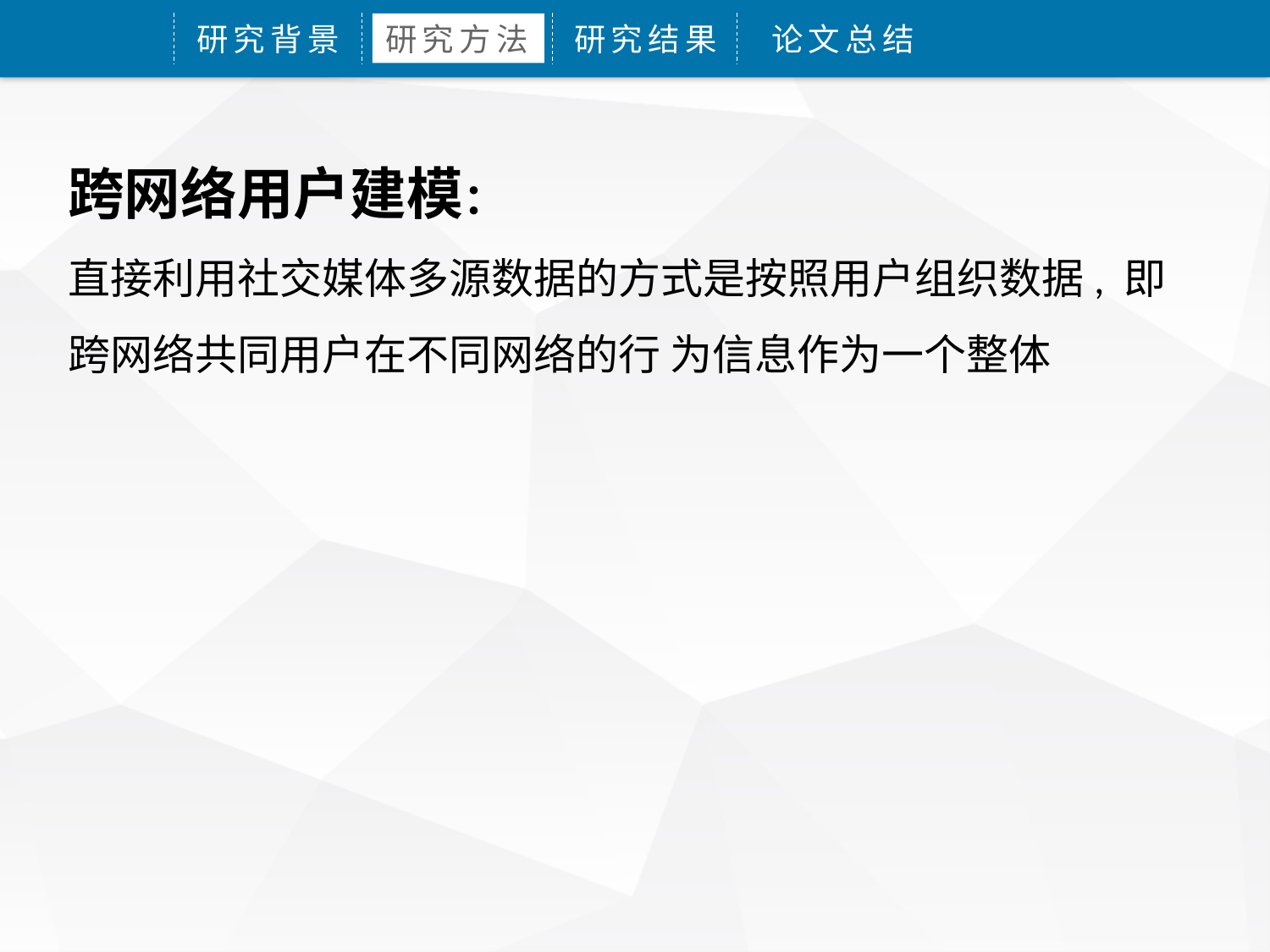

研究背景
研究方法
研究结果

论文总结
跨网络用户建模：
直接利用社交媒体多源数据的方式是按照用户组织数据, 即跨网络共同用户在不同网络的行 为信息作为一个整体